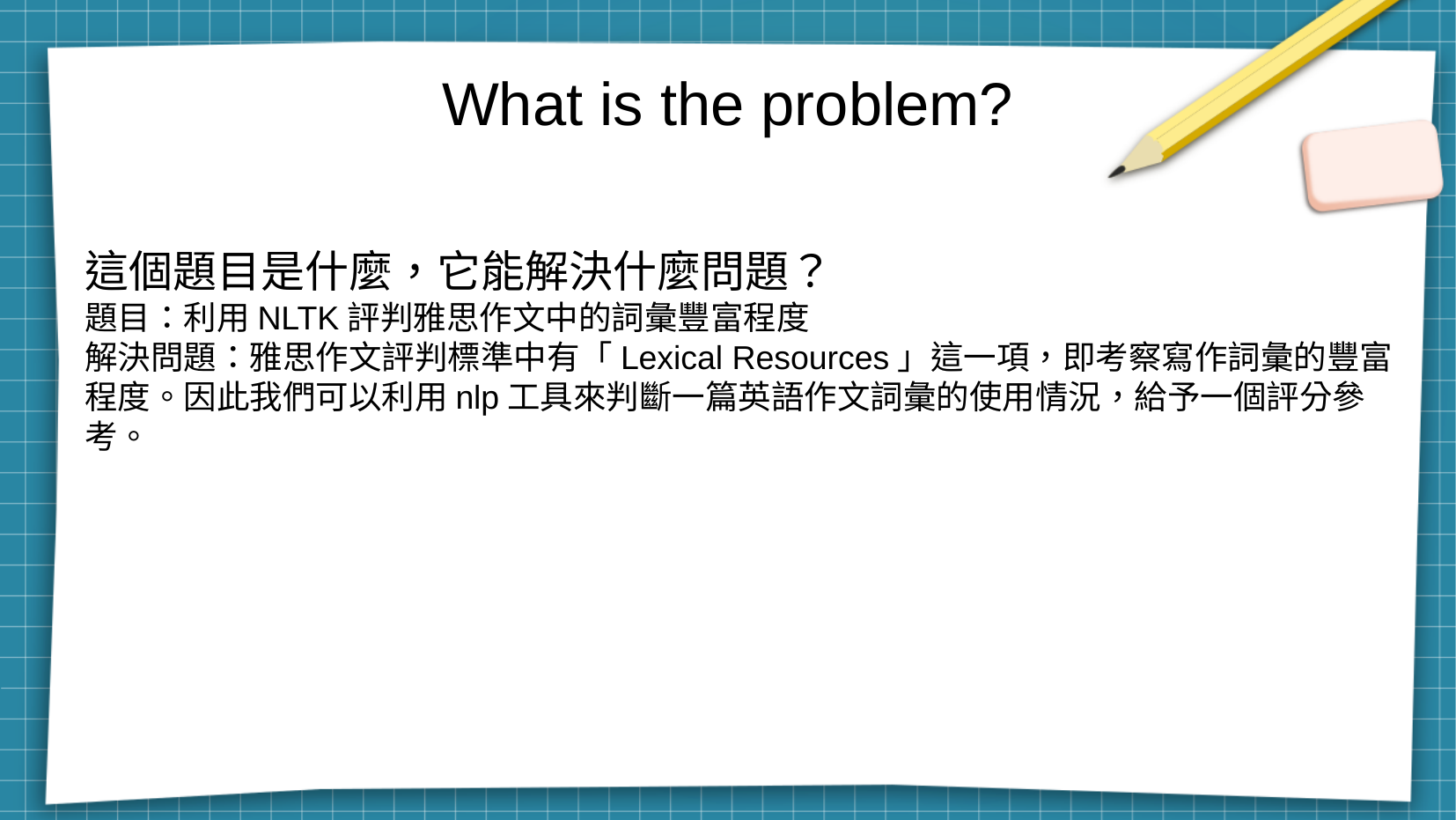

What is the problem?
這個題目是什麼，它能解決什麼問題？
題目：利用NLTK評判雅思作文中的詞彙豐富程度
解決問題：雅思作文評判標準中有「Lexical Resources」這一項，即考察寫作詞彙的豐富程度。因此我們可以利用nlp工具來判斷一篇英語作文詞彙的使用情況，給予一個評分參考。